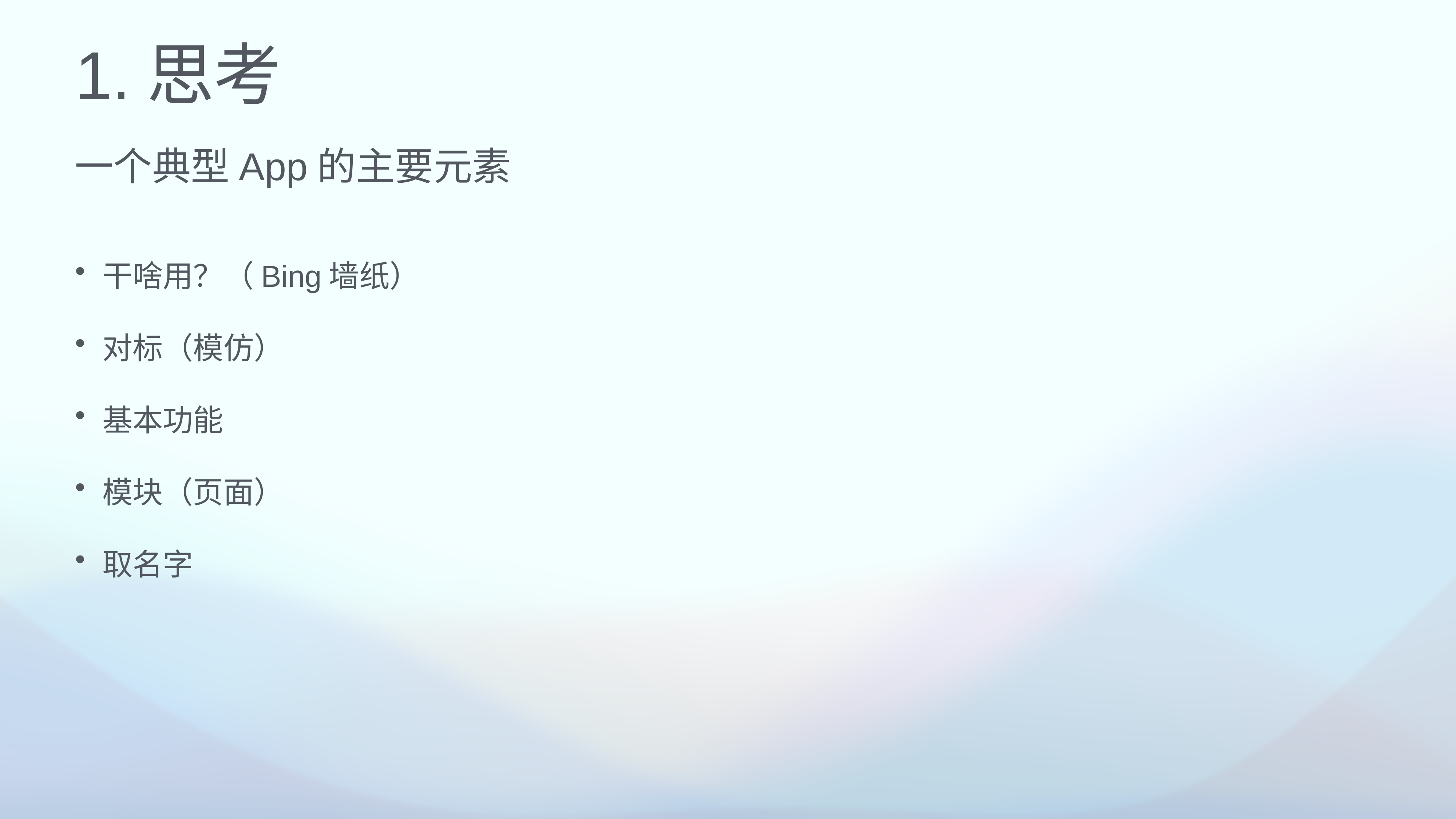

# 1.思考
一个典型App的主要元素
干啥用？（Bing墙纸）
对标（模仿）
基本功能
模块（页面）
取名字